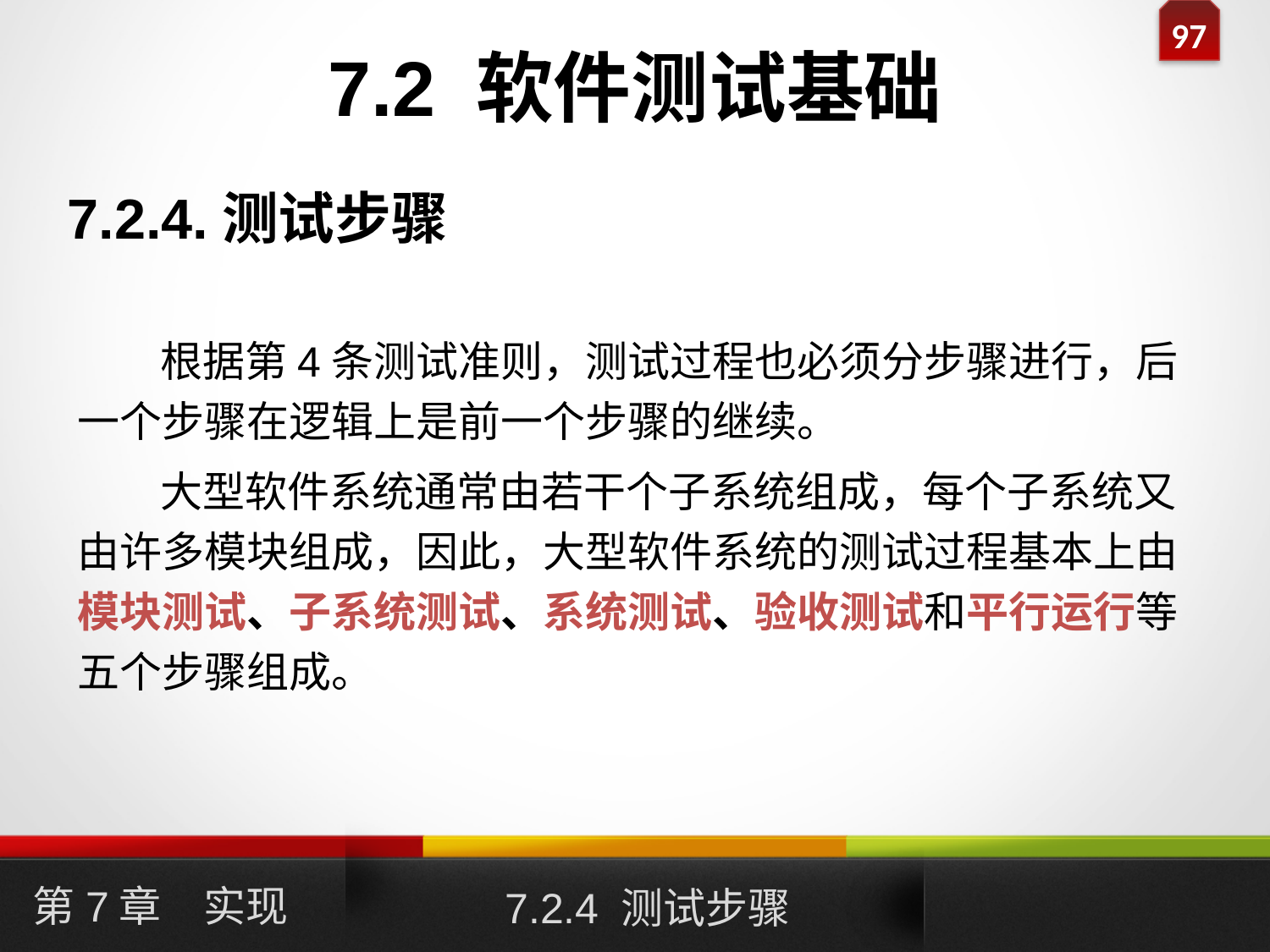

# 7.2 软件测试基础
7.2.4.测试步骤
 根据第4条测试准则，测试过程也必须分步骤进行，后一个步骤在逻辑上是前一个步骤的继续。
 大型软件系统通常由若干个子系统组成，每个子系统又由许多模块组成，因此，大型软件系统的测试过程基本上由模块测试、子系统测试、系统测试、验收测试和平行运行等五个步骤组成。
第7章　实现
7.2.4 测试步骤